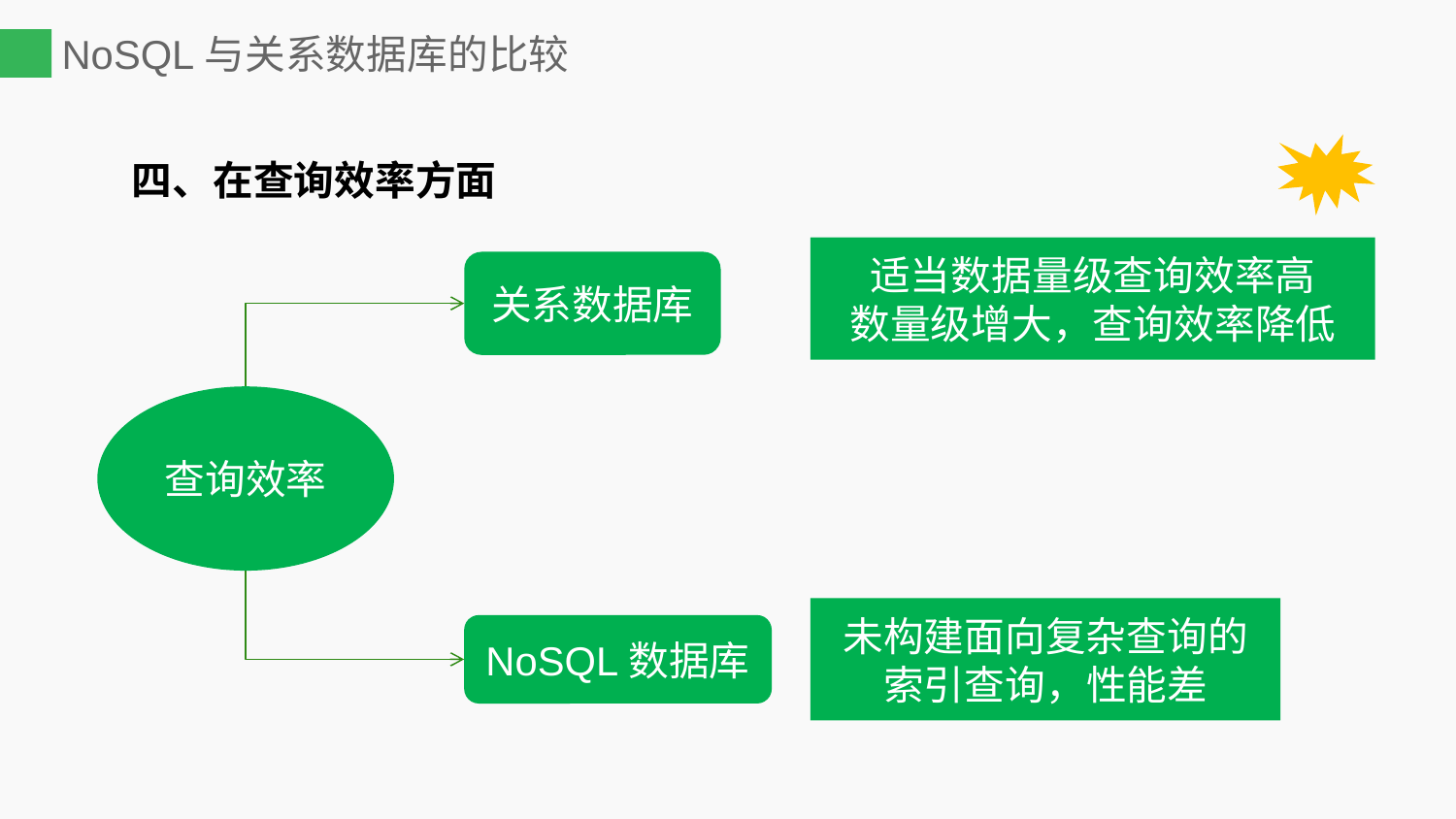

# NoSQL与关系数据库的比较

四、在查询效率方面
适当数据量级查询效率高
数量级增大，查询效率降低
关系数据库
查询效率
未构建面向复杂查询的索引查询，性能差
NoSQL数据库